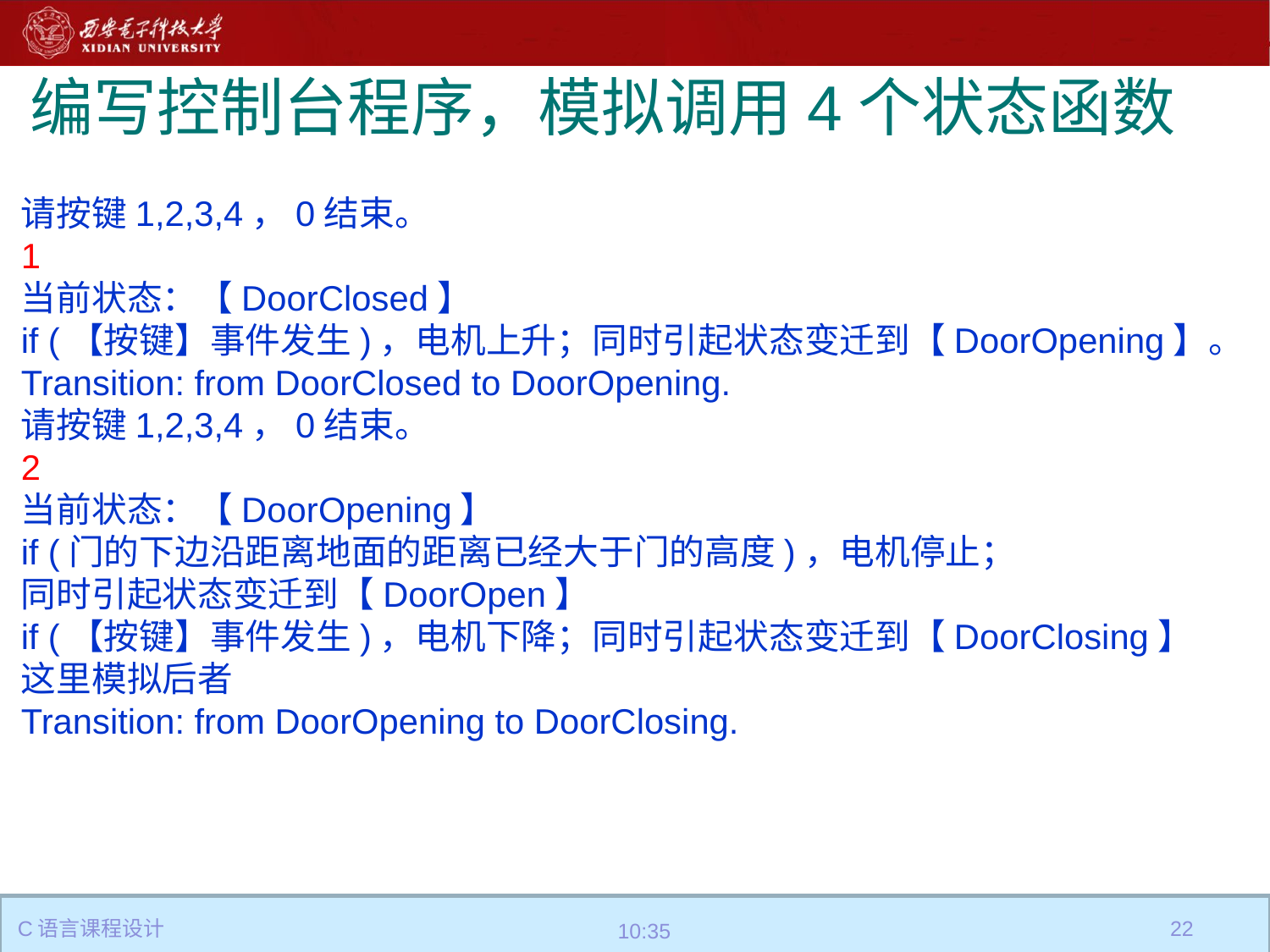

# 编写控制台程序，模拟调用4个状态函数
请按键1,2,3,4，0结束。
1
当前状态：【DoorClosed】
if (【按键】事件发生)，电机上升；同时引起状态变迁到【DoorOpening】。
Transition: from DoorClosed to DoorOpening.
请按键1,2,3,4，0结束。
2
当前状态：【DoorOpening】
if (门的下边沿距离地面的距离已经大于门的高度)，电机停止；
同时引起状态变迁到【DoorOpen】
if (【按键】事件发生)，电机下降；同时引起状态变迁到【DoorClosing】
这里模拟后者
Transition: from DoorOpening to DoorClosing.

C语言课程设计
22
10:35